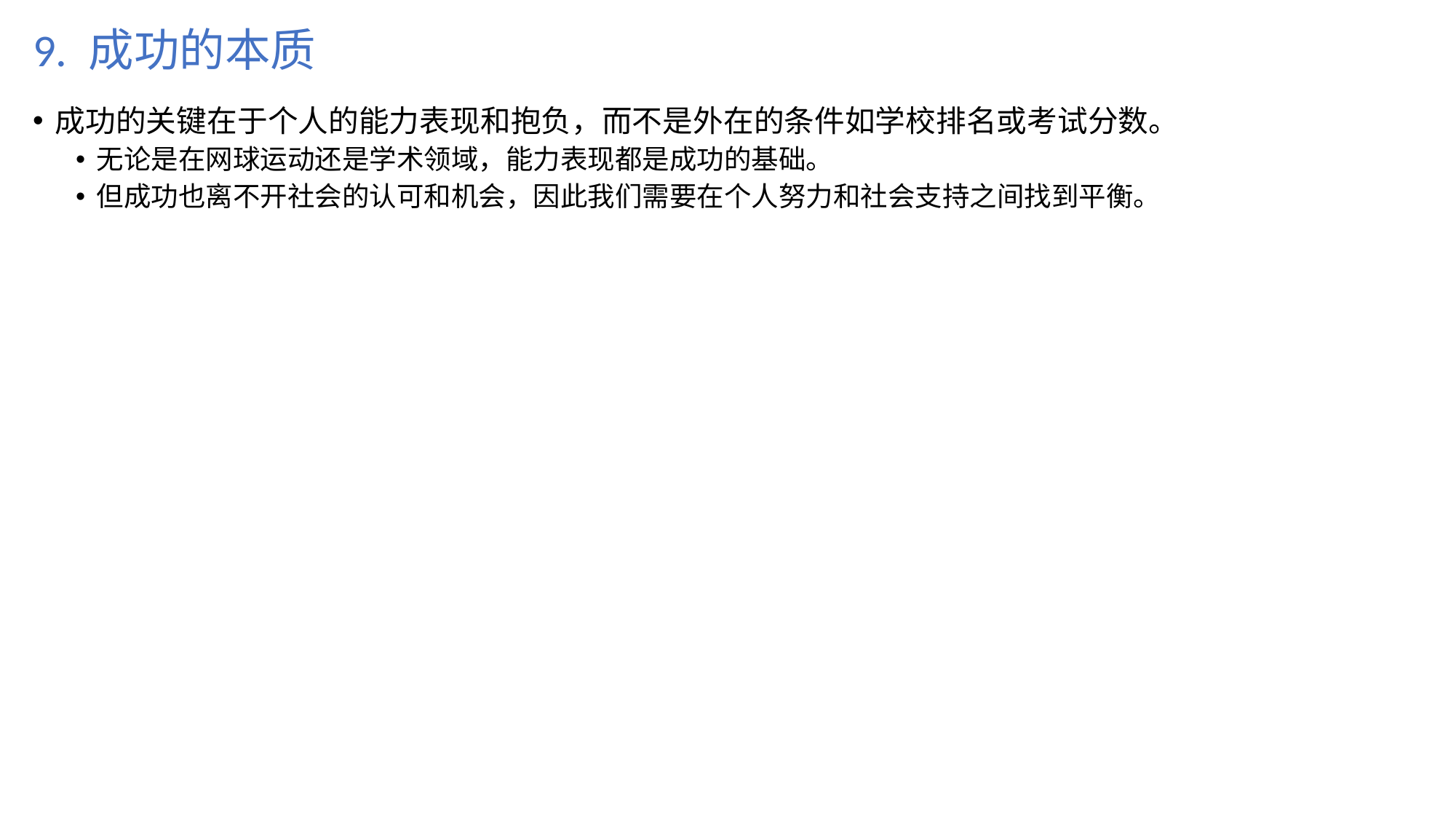

# 9. 成功的本质
成功的关键在于个人的能力表现和抱负，而不是外在的条件如学校排名或考试分数。
无论是在网球运动还是学术领域，能力表现都是成功的基础。
但成功也离不开社会的认可和机会，因此我们需要在个人努力和社会支持之间找到平衡。